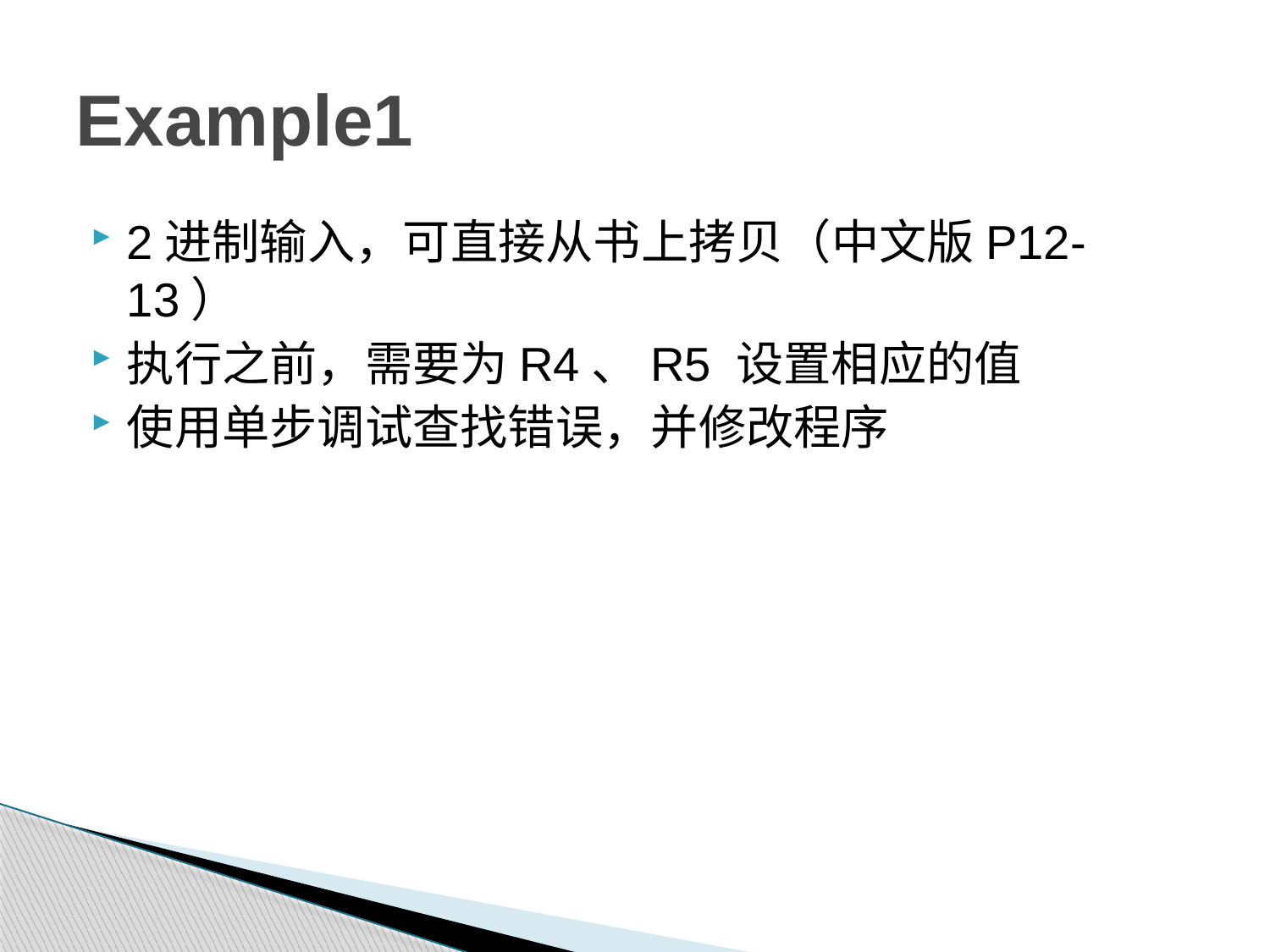

# Example1
2进制输入，可直接从书上拷贝（中文版P12-13）
执行之前，需要为R4、R5 设置相应的值
使用单步调试查找错误，并修改程序